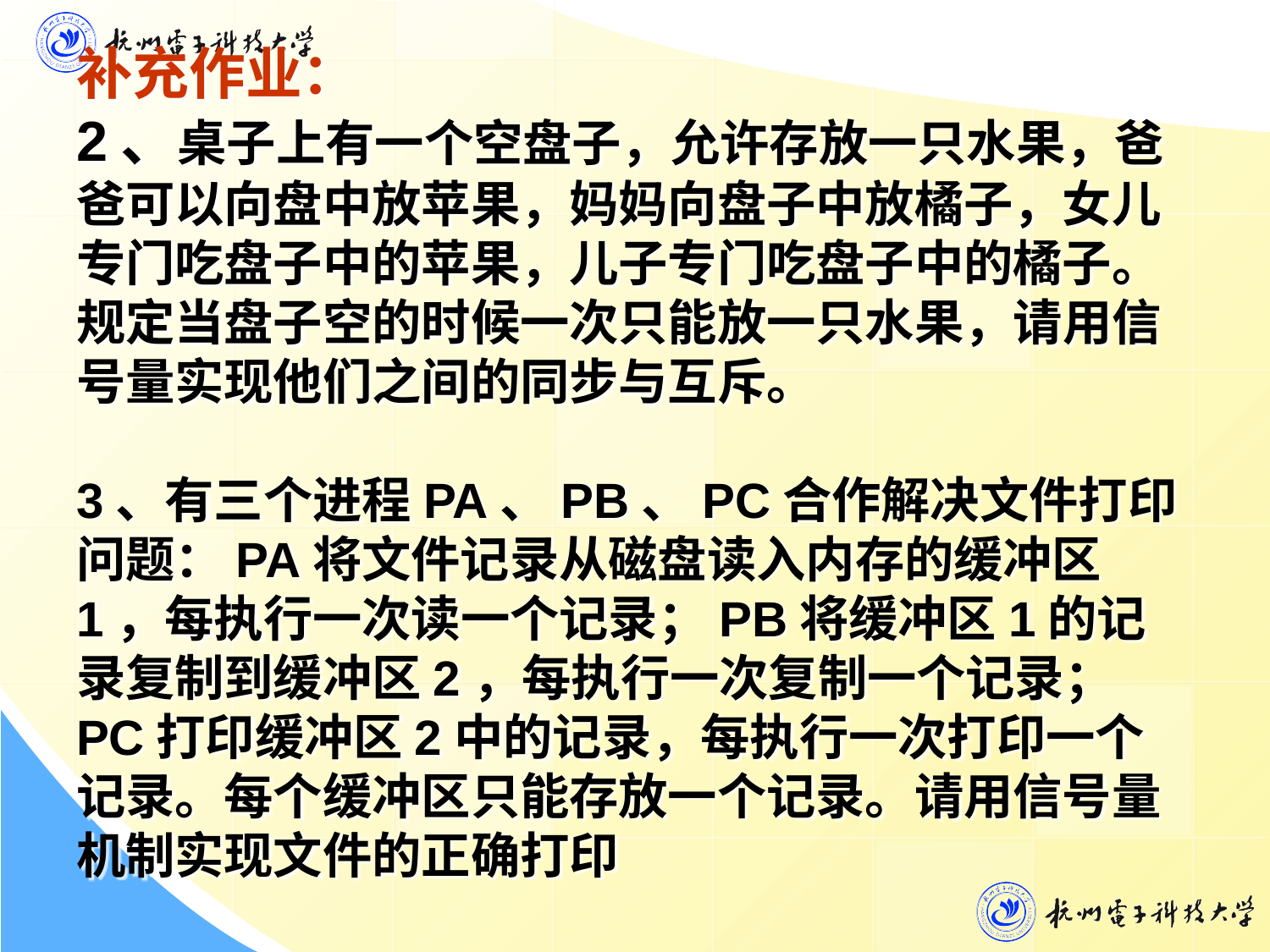

# 补充作业： 2、桌子上有一个空盘子，允许存放一只水果，爸爸可以向盘中放苹果，妈妈向盘子中放橘子，女儿专门吃盘子中的苹果，儿子专门吃盘子中的橘子。规定当盘子空的时候一次只能放一只水果，请用信号量实现他们之间的同步与互斥。 3、有三个进程PA、PB、PC合作解决文件打印问题：PA将文件记录从磁盘读入内存的缓冲区1，每执行一次读一个记录；PB将缓冲区1的记录复制到缓冲区2，每执行一次复制一个记录；PC打印缓冲区2中的记录，每执行一次打印一个记录。每个缓冲区只能存放一个记录。请用信号量机制实现文件的正确打印